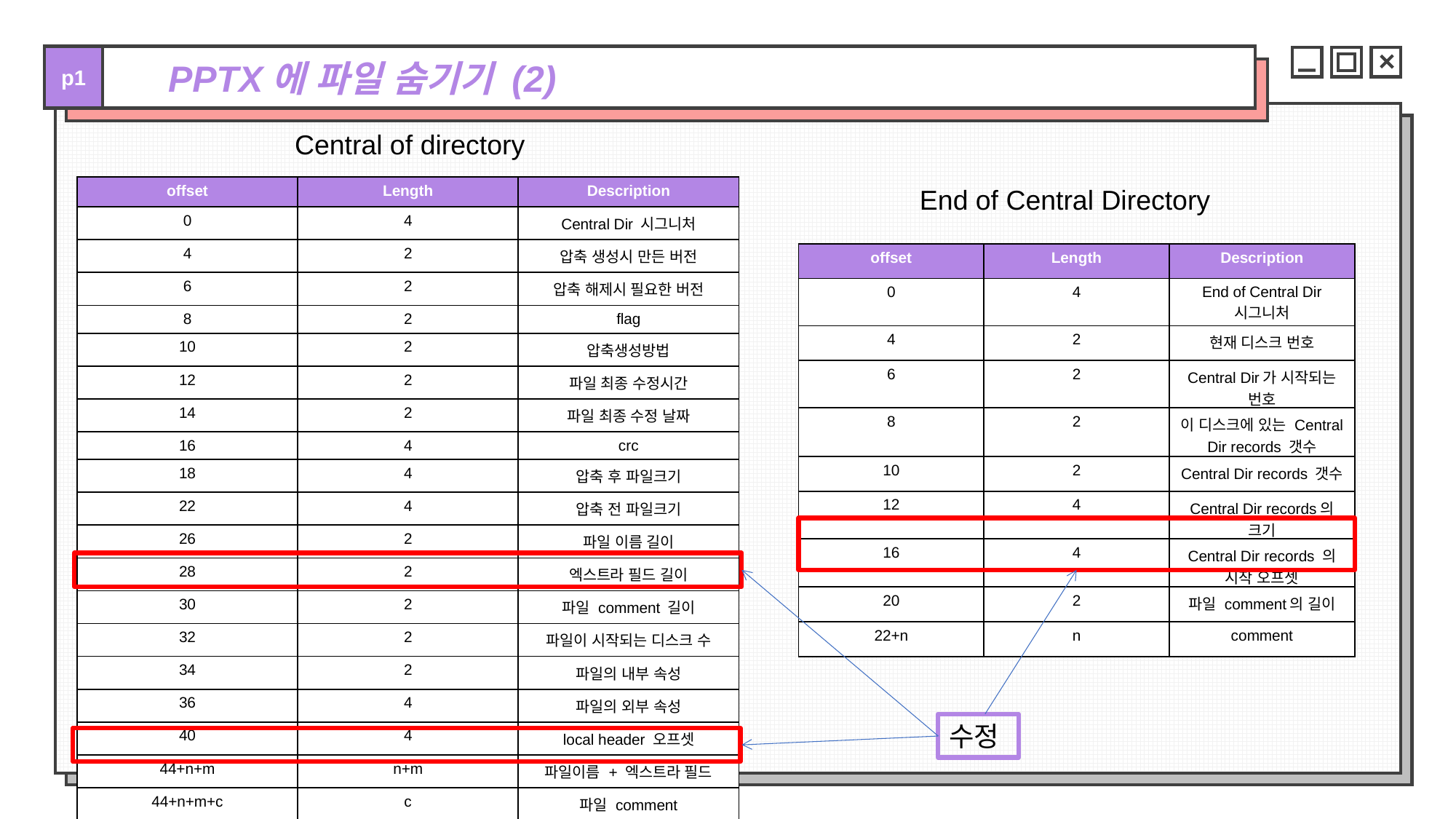

p1
PPTX에 파일 숨기기 (2)

Central of directory
| offset | Length | Description |
| --- | --- | --- |
| 0 | 4 | Central Dir 시그니처 |
| 4 | 2 | 압축 생성시 만든 버전 |
| 6 | 2 | 압축 해제시 필요한 버전 |
| 8 | 2 | flag |
| 10 | 2 | 압축생성방법 |
| 12 | 2 | 파일 최종 수정시간 |
| 14 | 2 | 파일 최종 수정 날짜 |
| 16 | 4 | crc |
| 18 | 4 | 압축 후 파일크기 |
| 22 | 4 | 압축 전 파일크기 |
| 26 | 2 | 파일 이름 길이 |
| 28 | 2 | 엑스트라 필드 길이 |
| 30 | 2 | 파일 comment 길이 |
| 32 | 2 | 파일이 시작되는 디스크 수 |
| 34 | 2 | 파일의 내부 속성 |
| 36 | 4 | 파일의 외부 속성 |
| 40 | 4 | local header 오프셋 |
| 44+n+m | n+m | 파일이름 + 엑스트라 필드 |
| 44+n+m+c | c | 파일 comment |
End of Central Directory
| offset | Length | Description |
| --- | --- | --- |
| 0 | 4 | End of Central Dir 시그니처 |
| 4 | 2 | 현재 디스크 번호 |
| 6 | 2 | Central Dir가 시작되는 번호 |
| 8 | 2 | 이 디스크에 있는 Central Dir records 갯수 |
| 10 | 2 | Central Dir records 갯수 |
| 12 | 4 | Central Dir records의 크기 |
| 16 | 4 | Central Dir records 의 시작 오프셋 |
| 20 | 2 | 파일 comment의 길이 |
| 22+n | n | comment |

수정